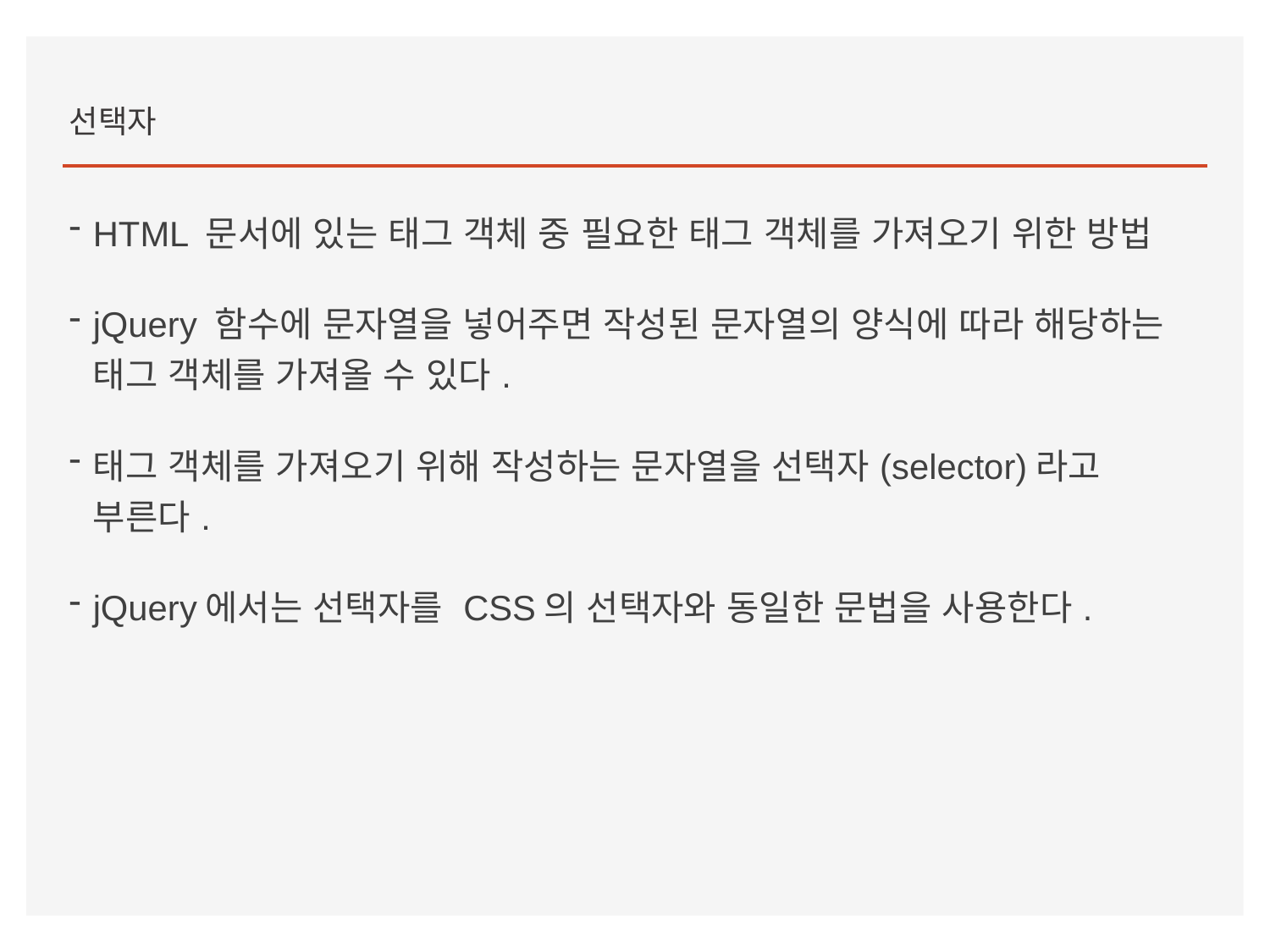

선택자
HTML 문서에 있는 태그 객체 중 필요한 태그 객체를 가져오기 위한 방법
jQuery 함수에 문자열을 넣어주면 작성된 문자열의 양식에 따라 해당하는 태그 객체를 가져올 수 있다.
태그 객체를 가져오기 위해 작성하는 문자열을 선택자(selector)라고 부른다.
jQuery에서는 선택자를 CSS의 선택자와 동일한 문법을 사용한다.